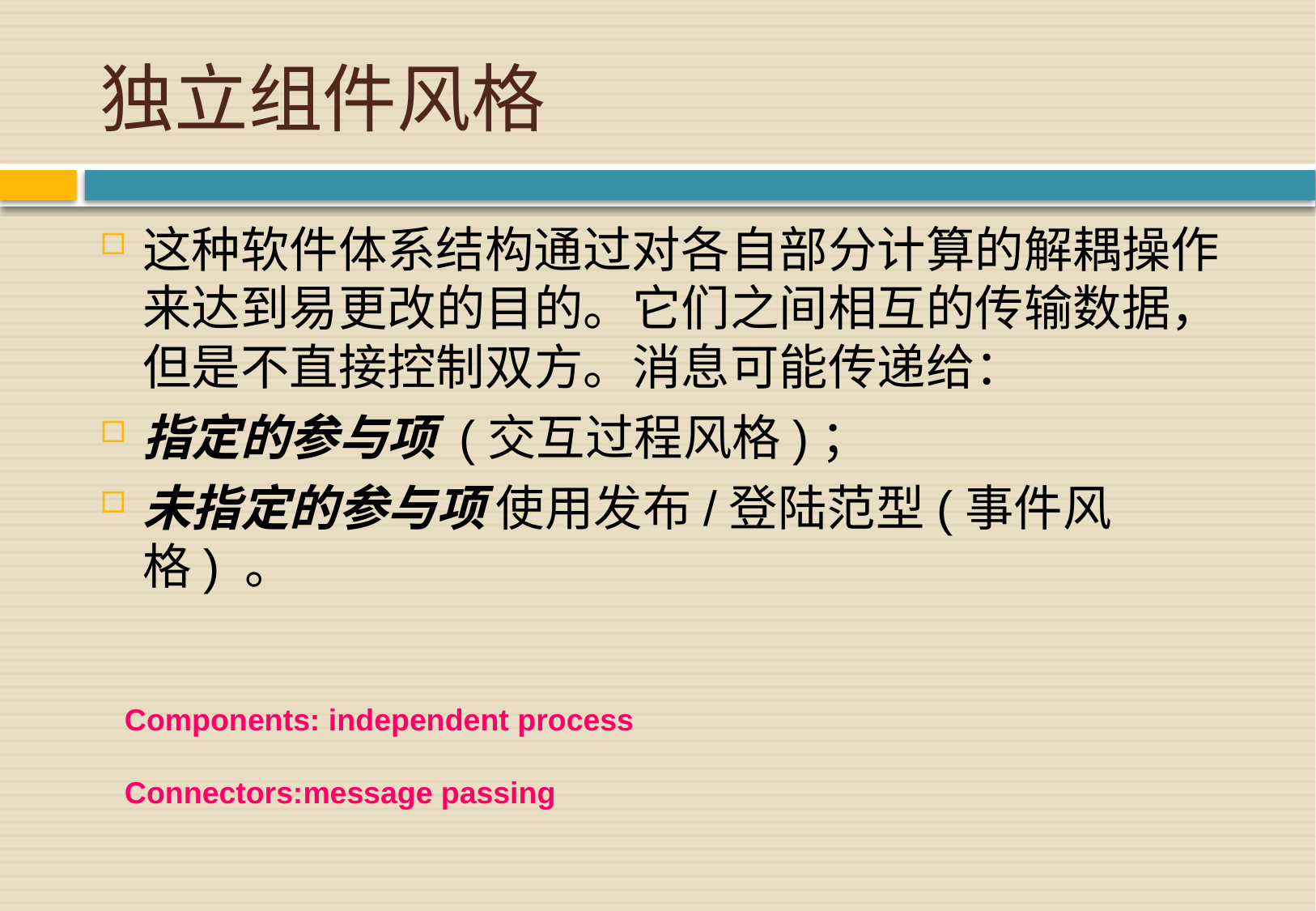

# 独立组件风格
这种软件体系结构通过对各自部分计算的解耦操作来达到易更改的目的。它们之间相互的传输数据，但是不直接控制双方。消息可能传递给：
指定的参与项 (交互过程风格)；
未指定的参与项 使用发布/登陆范型(事件风格) 。
Components: independent process

Connectors:message passing